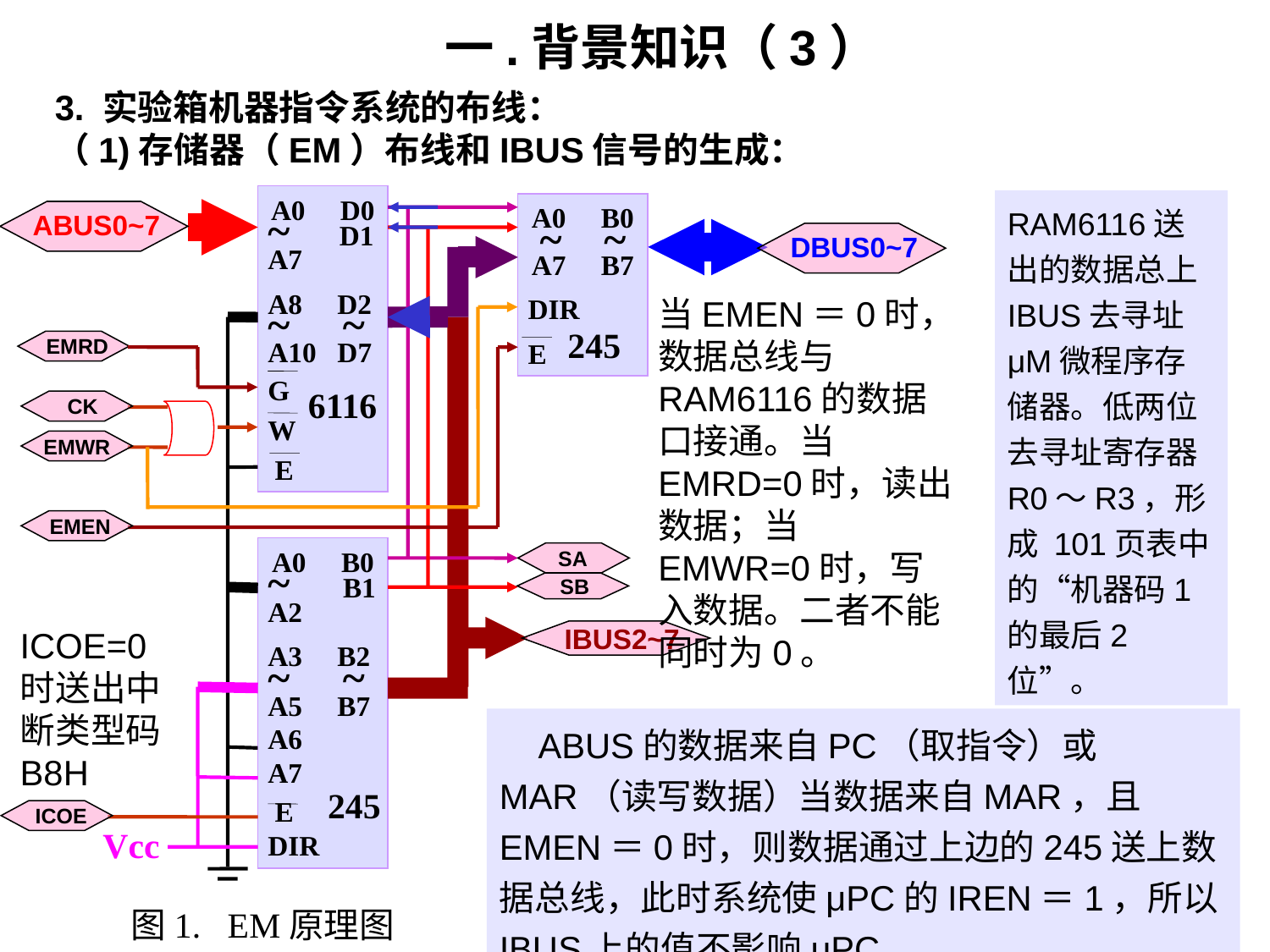

一.背景知识（3）
3. 实验箱机器指令系统的布线：
（1)存储器（EM）布线和IBUS信号的生成：
A0     D0
~     D1
A7
A8     D2
~     ~
A10   D7
G
W
 E
A0     B0
~    ~
A7     B7
DIR
E
ABUS0~7

DBUS0~7

当EMEN＝0时，数据总线与RAM6116的数据口接通。当EMRD=0时，读出数据；当EMWR=0时，写入数据。二者不能同时为0。

245
 EMRD

6116
    CK

EMWR

 EMEN

A0     B0
~     B1
A2
A3     B2
~     ~
A5     B7
A6
A7
 E
DIR
   SA

   SB

IBUS2~7
ICOE=0时送出中断类型码B8H

245

  ICOE

Vcc

图1.   EM原理图
RAM6116送出的数据总上IBUS去寻址μM微程序存储器。低两位去寻址寄存器R0～R3，形成 101页表中的“机器码1的最后2位”。
    ABUS的数据来自PC（取指令）或MAR（读写数据）当数据来自MAR，且EMEN＝0时，则数据通过上边的245送上数据总线，此时系统使μPC的IREN＝1，所以IBUS上的值不影响μPC。